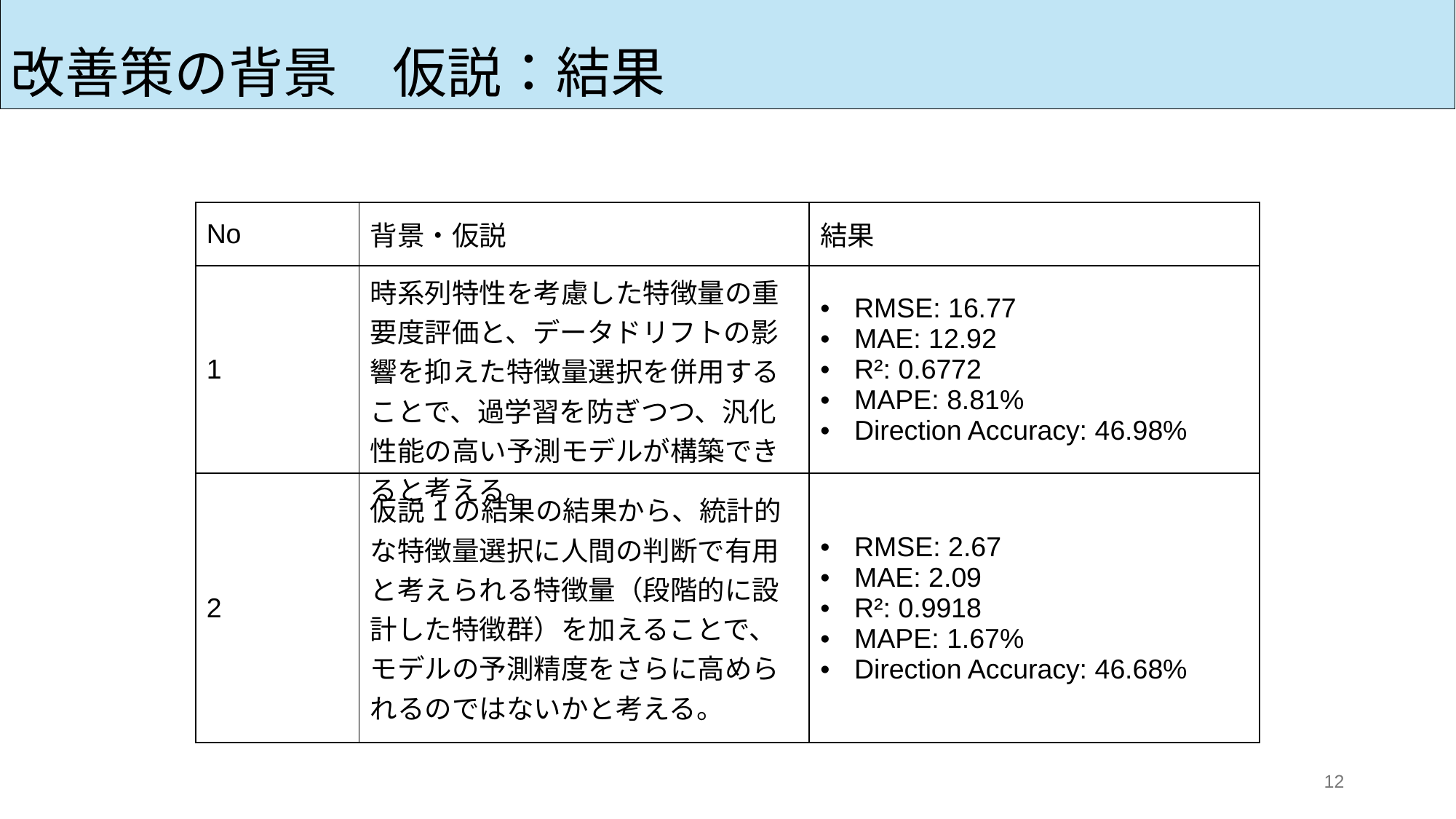

改善策の背景　仮説：結果

| No | 背景・仮説 | 結果 |
| --- | --- | --- |
| 1 | 時系列特性を考慮した特徴量の重要度評価と、データドリフトの影響を抑えた特徴量選択を併用することで、過学習を防ぎつつ、汎化性能の高い予測モデルが構築できると考える。 | RMSE: 16.77 MAE: 12.92 R²: 0.6772 MAPE: 8.81% Direction Accuracy: 46.98% |
| 2 | 仮説1の結果の結果から、統計的な特徴量選択に人間の判断で有用と考えられる特徴量（段階的に設計した特徴群）を加えることで、モデルの予測精度をさらに高められるのではないかと考える。 | RMSE: 2.67 MAE: 2.09 R²: 0.9918 MAPE: 1.67% Direction Accuracy: 46.68% |
12